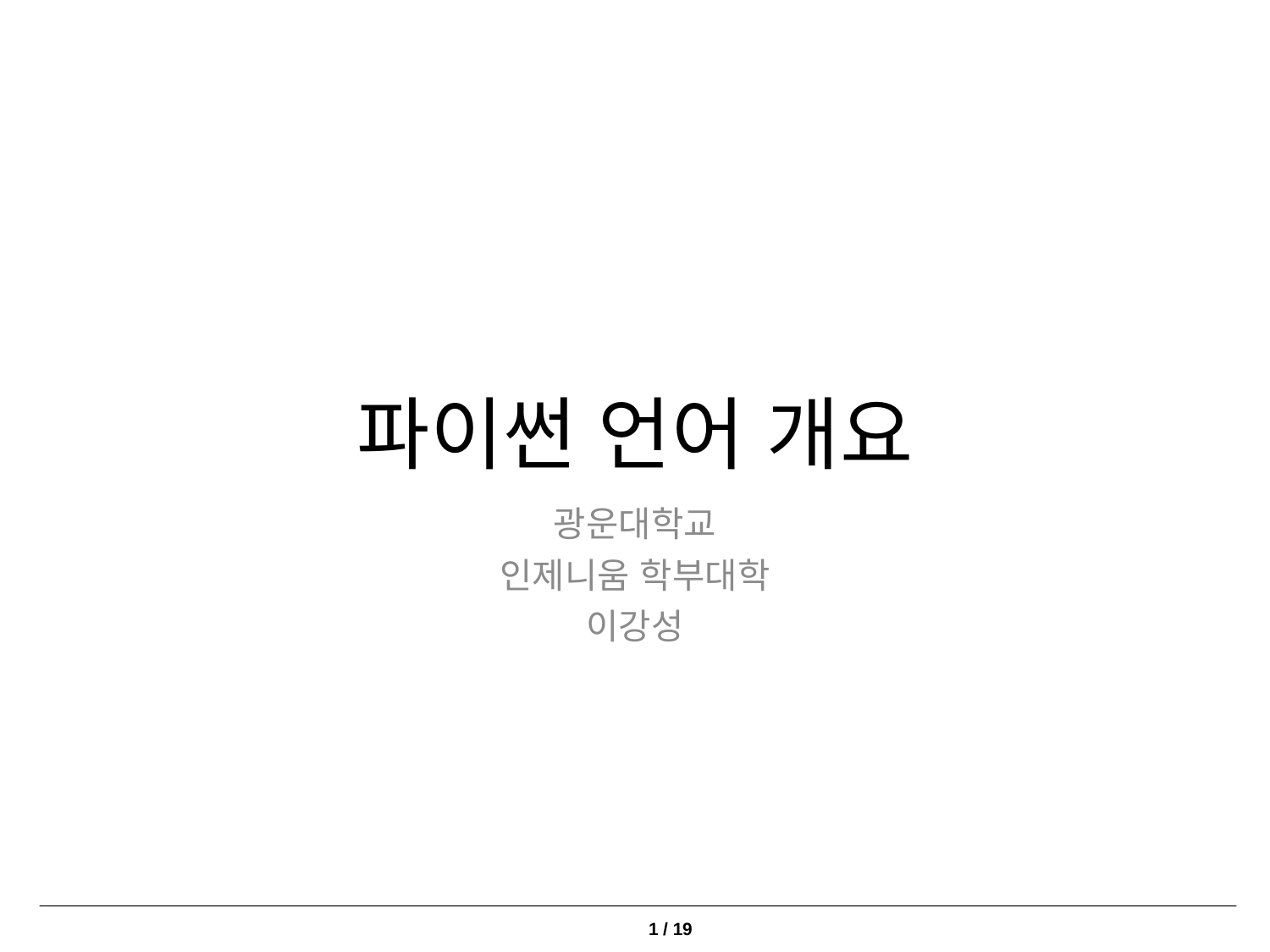

# 파이썬 언어 개요
광운대학교
인제니움 학부대학
이강성